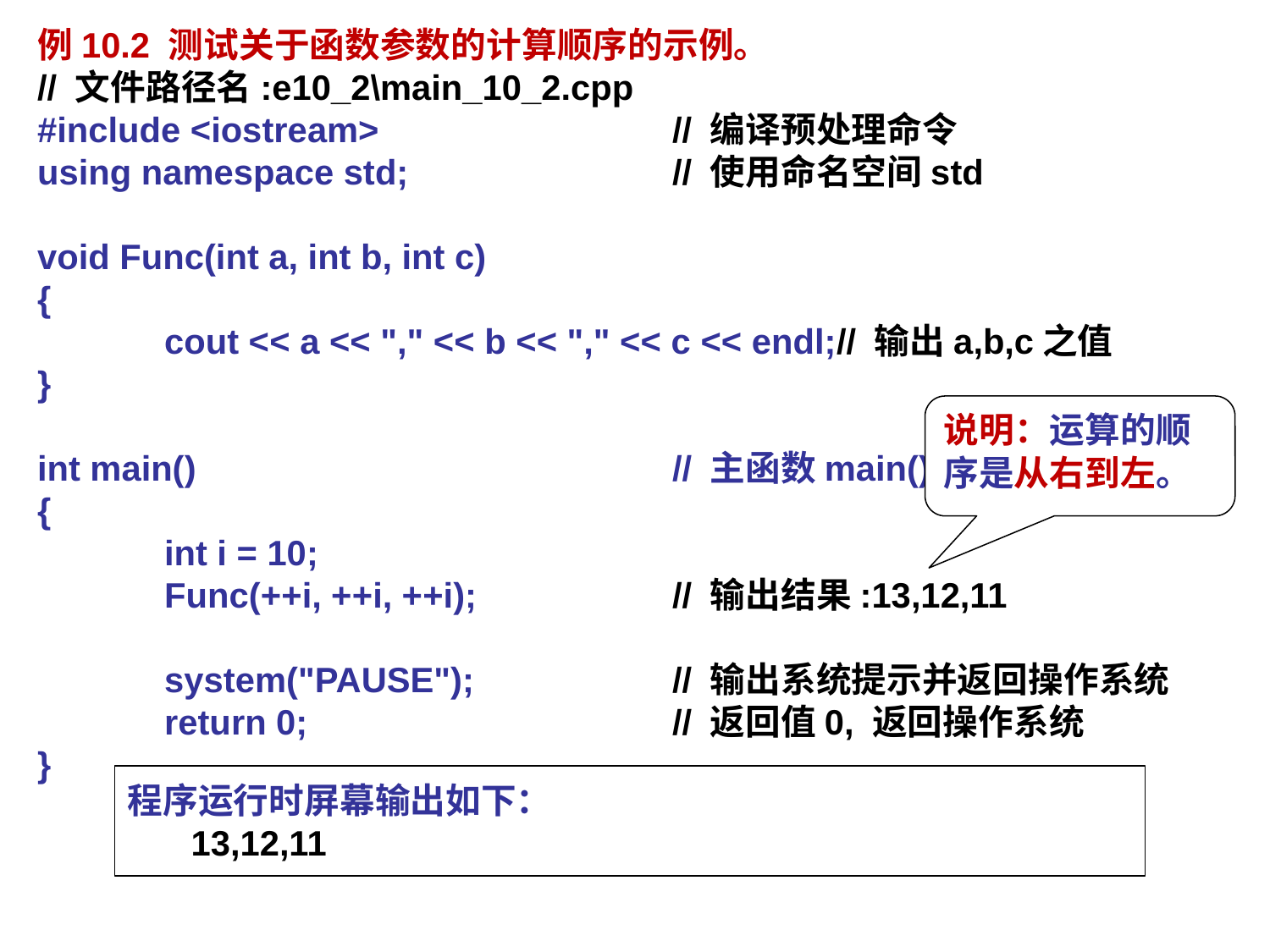

例10.2 测试关于函数参数的计算顺序的示例。
// 文件路径名:e10_2\main_10_2.cpp
#include <iostream>               		// 编译预处理命令
using namespace std;			// 使用命名空间std

void Func(int a, int b, int c)
{
	cout << a << "," << b << "," << c << endl;// 输出a,b,c之值
}

int main()				// 主函数main()
{
	int i = 10;
	Func(++i, ++i, ++i);		// 输出结果:13,12,11

	system("PAUSE");            	// 输出系统提示并返回操作系统
	return 0;                    		// 返回值0, 返回操作系统
}

说明：运算的顺序是从右到左。
程序运行时屏幕输出如下：
13,12,11